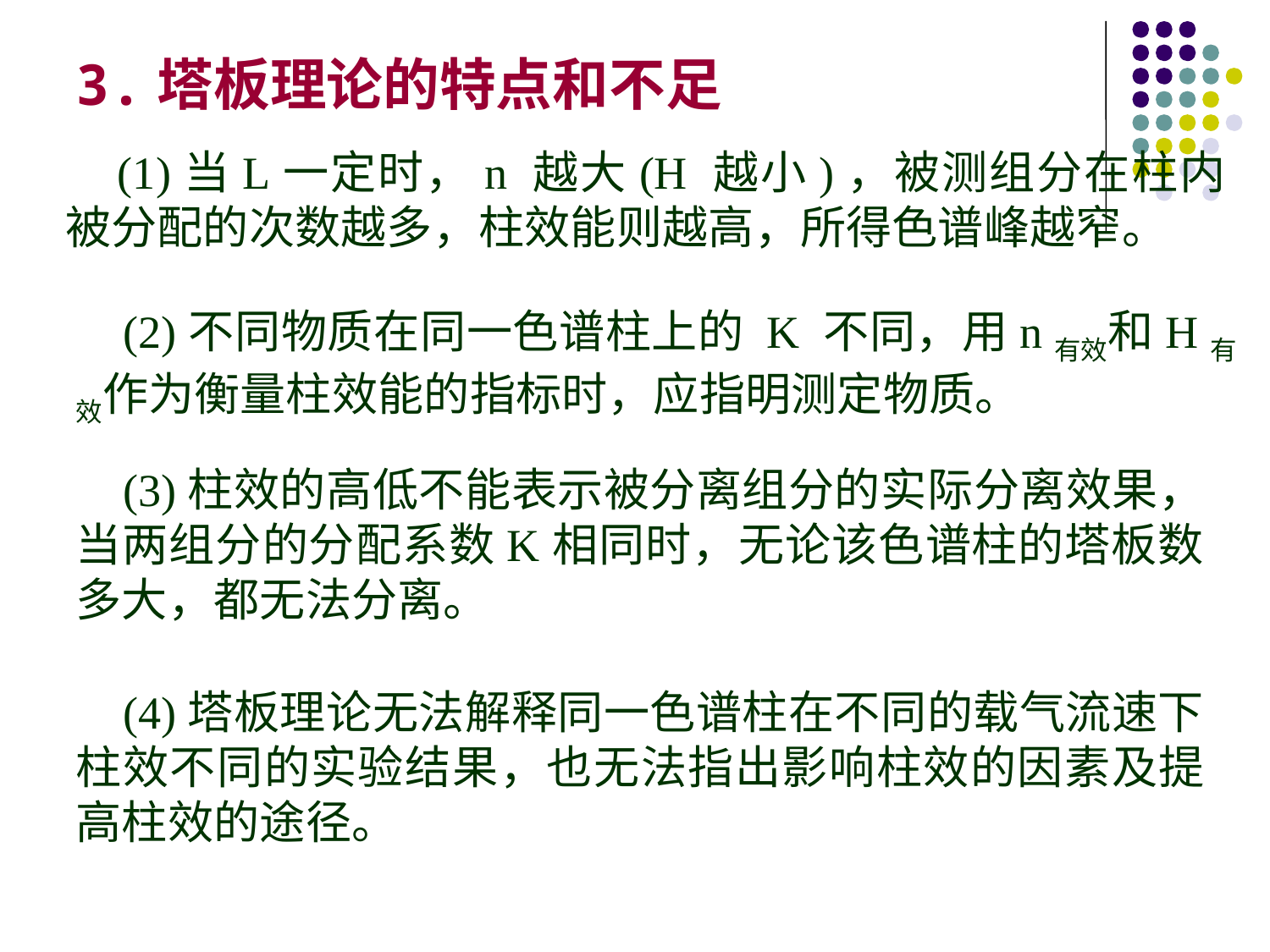

3.塔板理论的特点和不足
    (1)当L一定时，n 越大(H 越小)，被测组分在柱内被分配的次数越多，柱效能则越高，所得色谱峰越窄。
    (2)不同物质在同一色谱柱上的 K 不同，用n有效和H有效作为衡量柱效能的指标时，应指明测定物质。
    (3)柱效的高低不能表示被分离组分的实际分离效果，当两组分的分配系数K相同时，无论该色谱柱的塔板数多大，都无法分离。
    (4)塔板理论无法解释同一色谱柱在不同的载气流速下柱效不同的实验结果，也无法指出影响柱效的因素及提高柱效的途径。